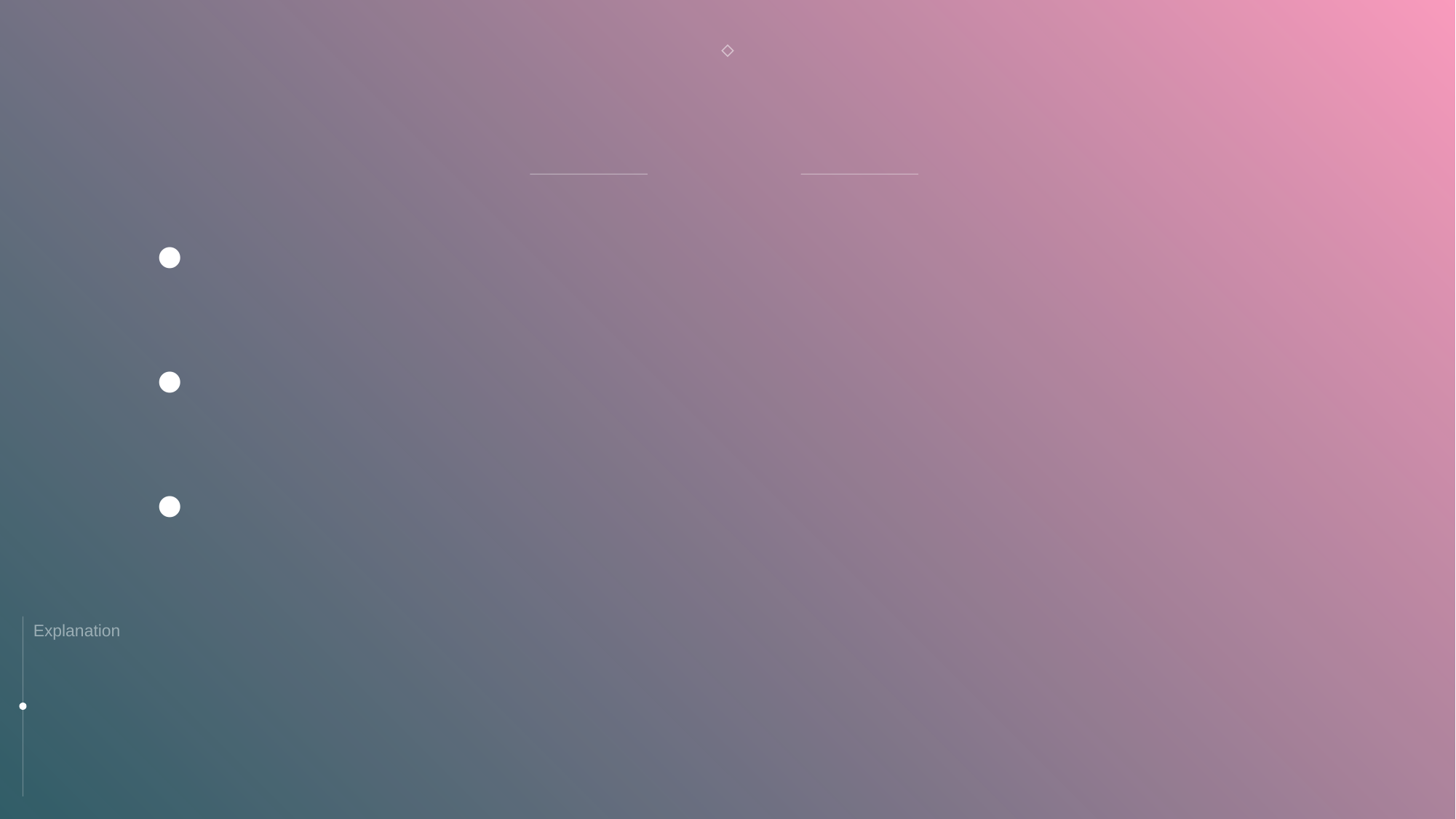

# 창고 정리 로봇
Main Idea
창고에 여러가지 물품이 쌓이고 새로운 물품이 들어오고 나감에 따라 창고를 정리하는 것은 많은 시간 과 비용이 들어 간다.
이에 따라 창고 선반 등 물품위치에 따라 주소를 부여하여 로봇이 자동으로 정리를 해줍니다.
물품이 찾을 경우 로봇을 통하여 보다 빠르게 찾을 수 있습니다.
Explanation
Concept
Function
Practicality
Problem

8